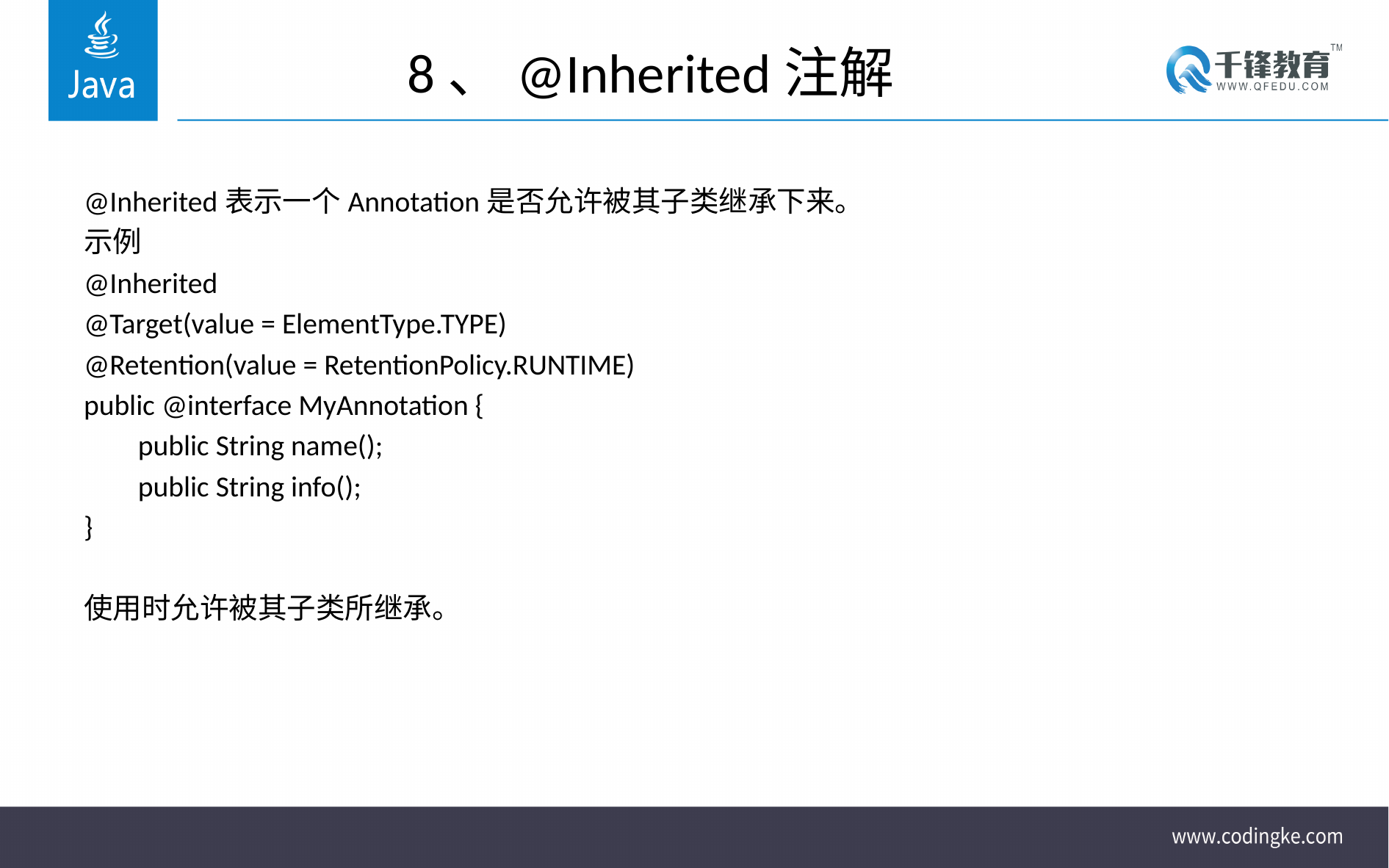

# 8、@Inherited注解
@Inherited表示一个Annotation是否允许被其子类继承下来。
示例
@Inherited
@Target(value = ElementType.TYPE)
@Retention(value = RetentionPolicy.RUNTIME)
public @interface MyAnnotation {
	public String name();
	public String info();
}

使用时允许被其子类所继承。